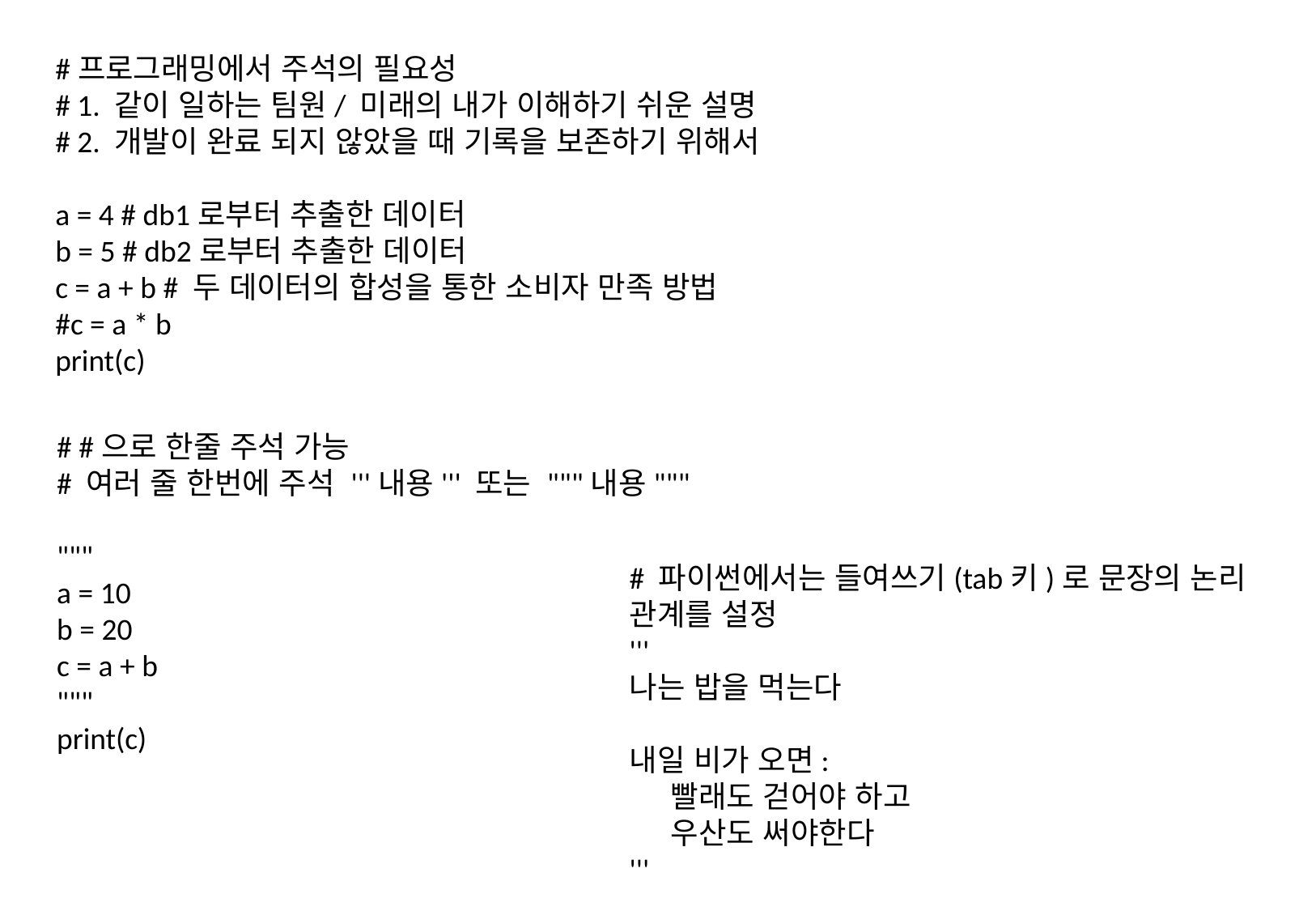

#프로그래밍에서 주석의 필요성
# 1. 같이 일하는 팀원/ 미래의 내가 이해하기 쉬운 설명
# 2. 개발이 완료 되지 않았을 때 기록을 보존하기 위해서

a = 4 # db1로부터 추출한 데이터
b = 5 # db2로부터 추출한 데이터
c = a + b # 두 데이터의 합성을 통한 소비자 만족 방법
#c = a * b
print(c)
# #으로 한줄 주석 가능
# 여러 줄 한번에 주석 '''내용''' 또는 """내용"""

"""
a = 10
b = 20
c = a + b
"""
print(c)
# 파이썬에서는 들여쓰기(tab키)로 문장의 논리 관계를 설정
'''
나는 밥을 먹는다

내일 비가 오면:
    빨래도 걷어야 하고
    우산도 써야한다
'''